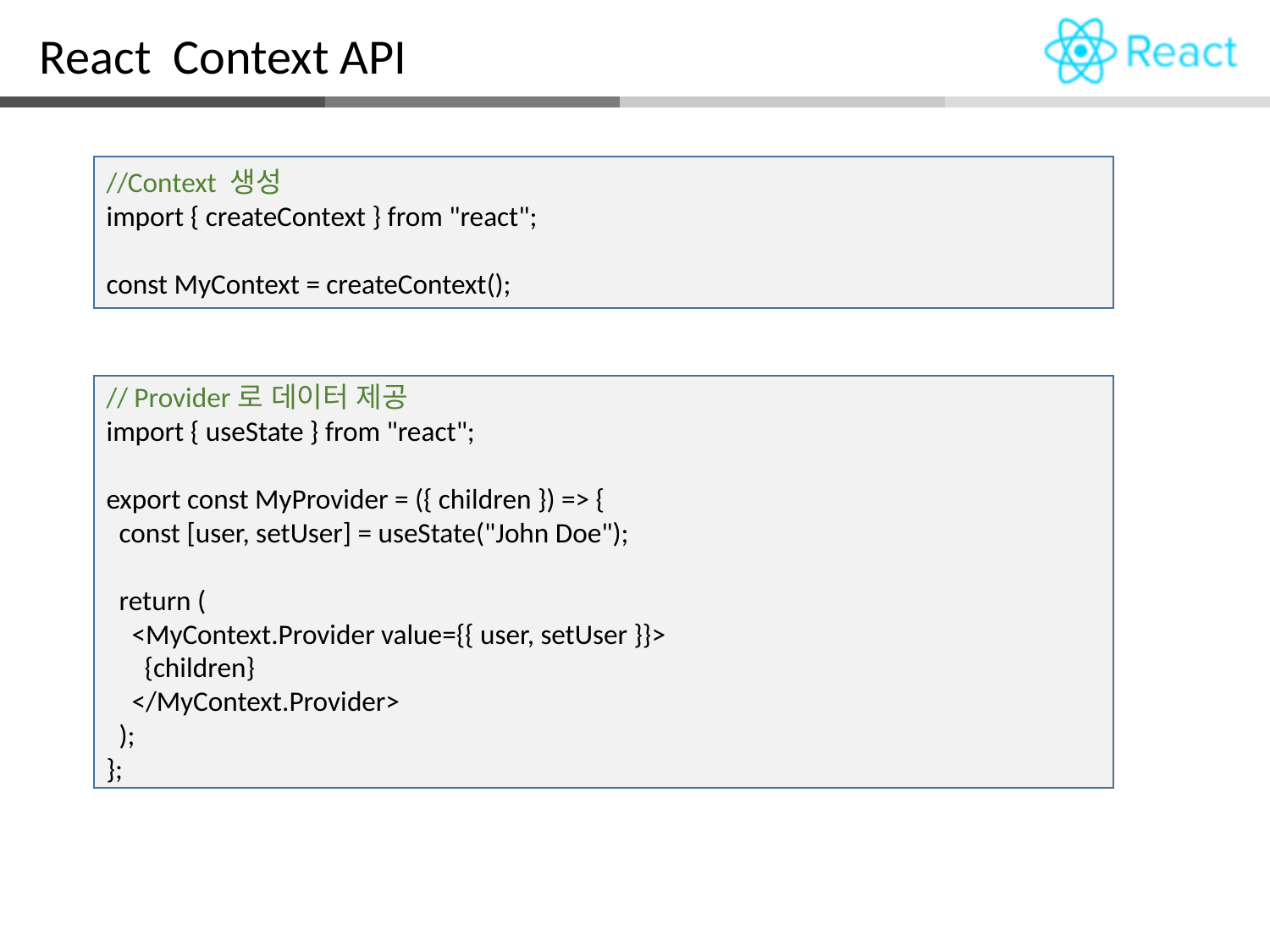

React  Context API
//Context 생성
import { createContext } from "react";

const MyContext = createContext();
// Provider로 데이터 제공
import { useState } from "react";

export const MyProvider = ({ children }) => {
  const [user, setUser] = useState("John Doe");

  return (
    <MyContext.Provider value={{ user, setUser }}>
      {children}
    </MyContext.Provider>
  );
};